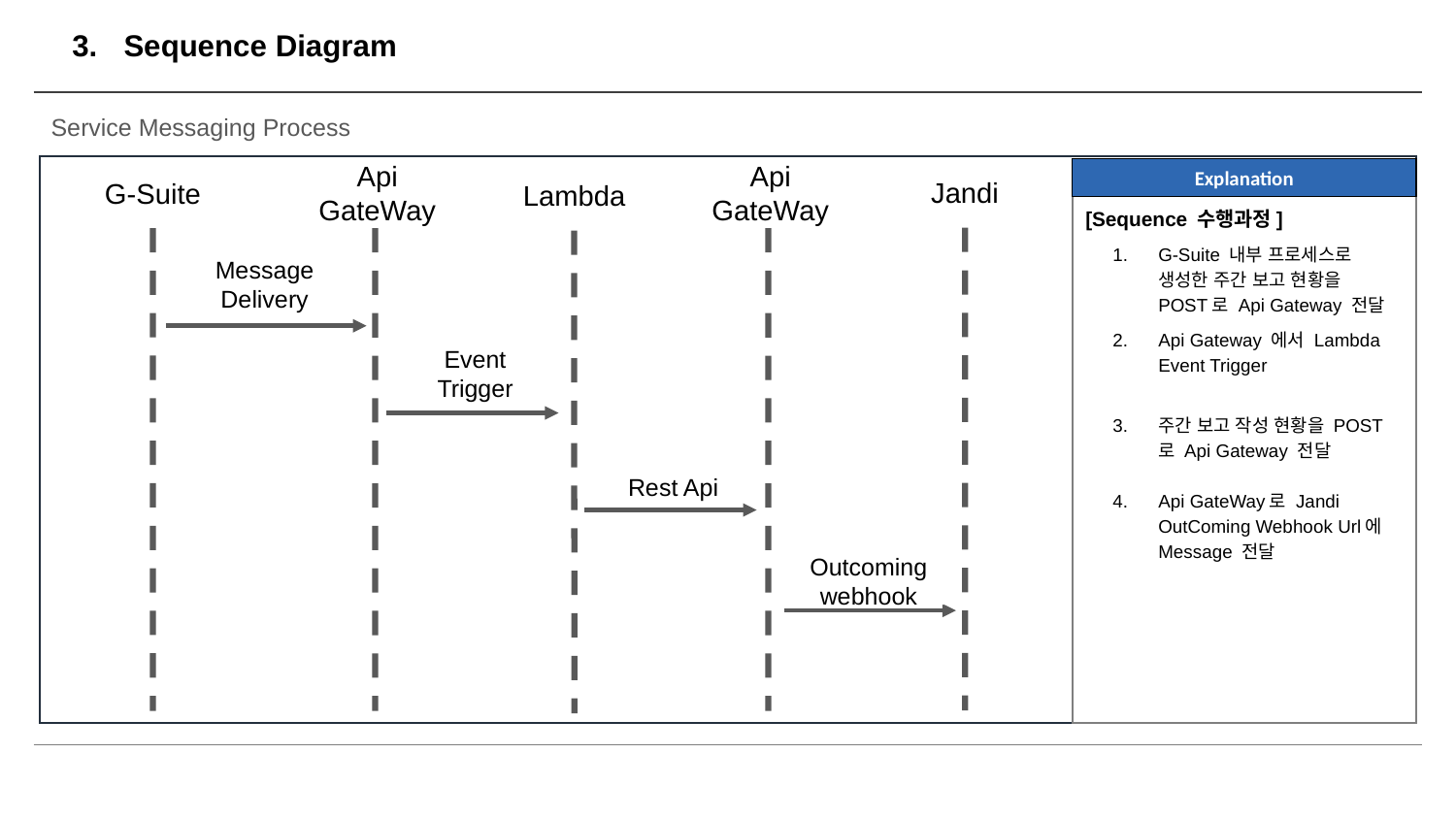

# Sequence Diagram
Service Messaging Process
Jandi

G-Suite
Api
GateWay
Api
GateWay
Explanation
Lambda

[Sequence 수행과정]
G-Suite 내부 프로세스로 생성한 주간 보고 현황을 POST로 Api Gateway 전달
Api Gateway 에서 Lambda Event Trigger
주간 보고 작성 현황을 POST로 Api Gateway 전달
Api GateWay로 Jandi OutComing Webhook Url에 Message 전달
Message
Delivery
Event
Trigger
Rest Api
Outcoming
webhook